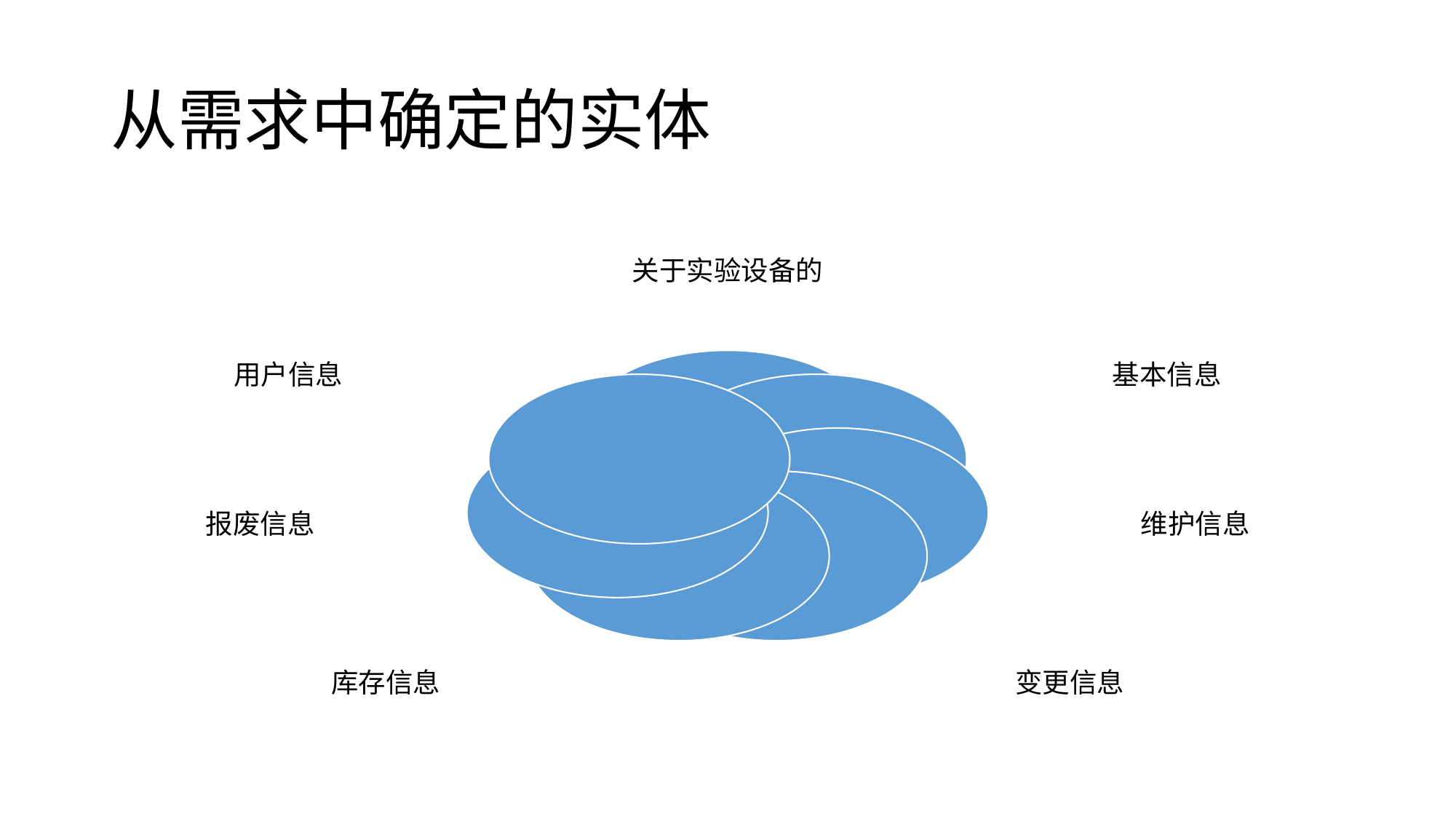

# 从需求中确定的实体
关于实验设备的
基本信息
维护信息
变更信息
库存信息
报废信息
用户信息